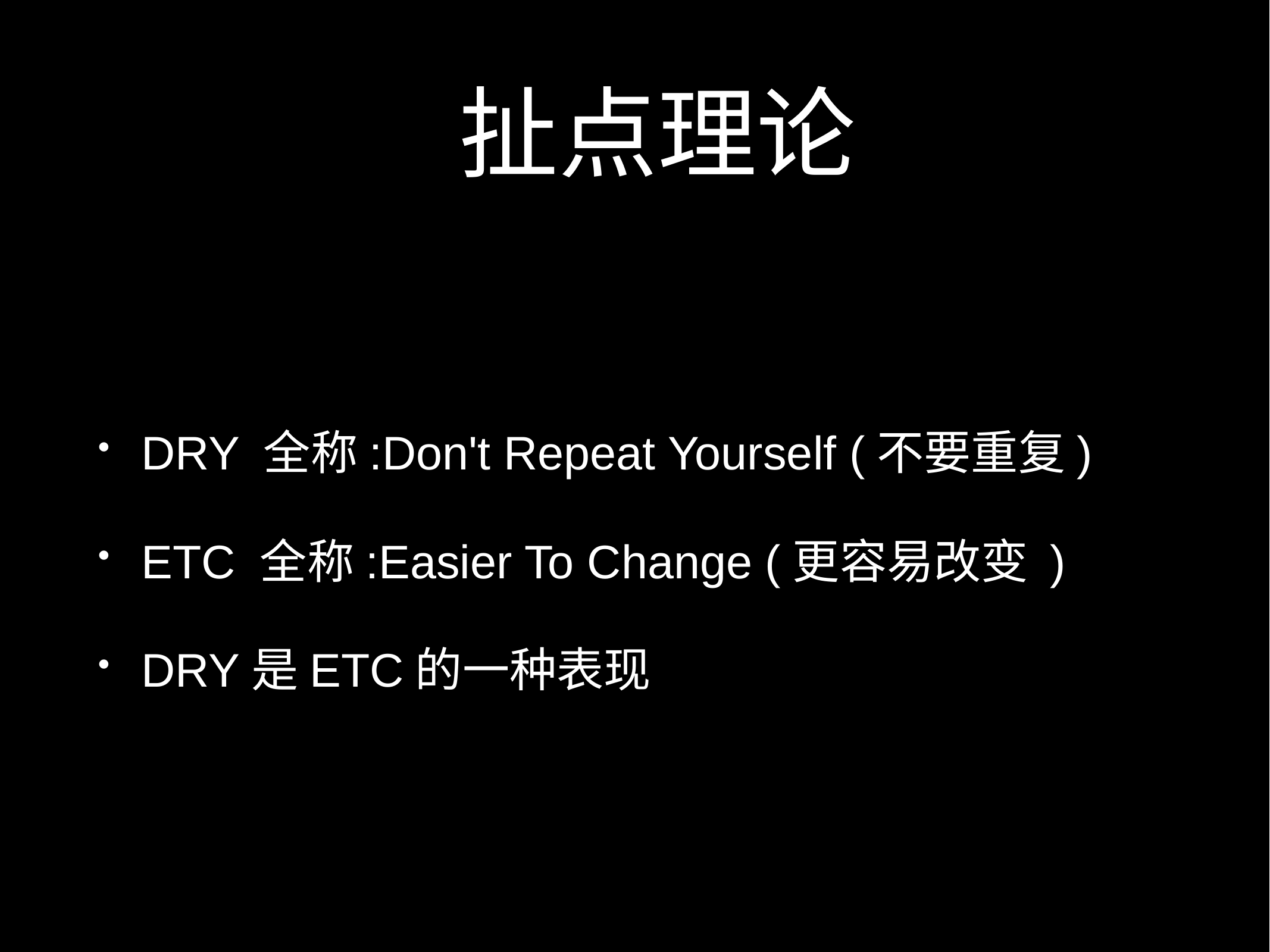

# 扯点理论
DRY 全称:Don't Repeat Yourself (不要重复)
ETC 全称:Easier To Change (更容易改变 )
DRY是ETC的一种表现